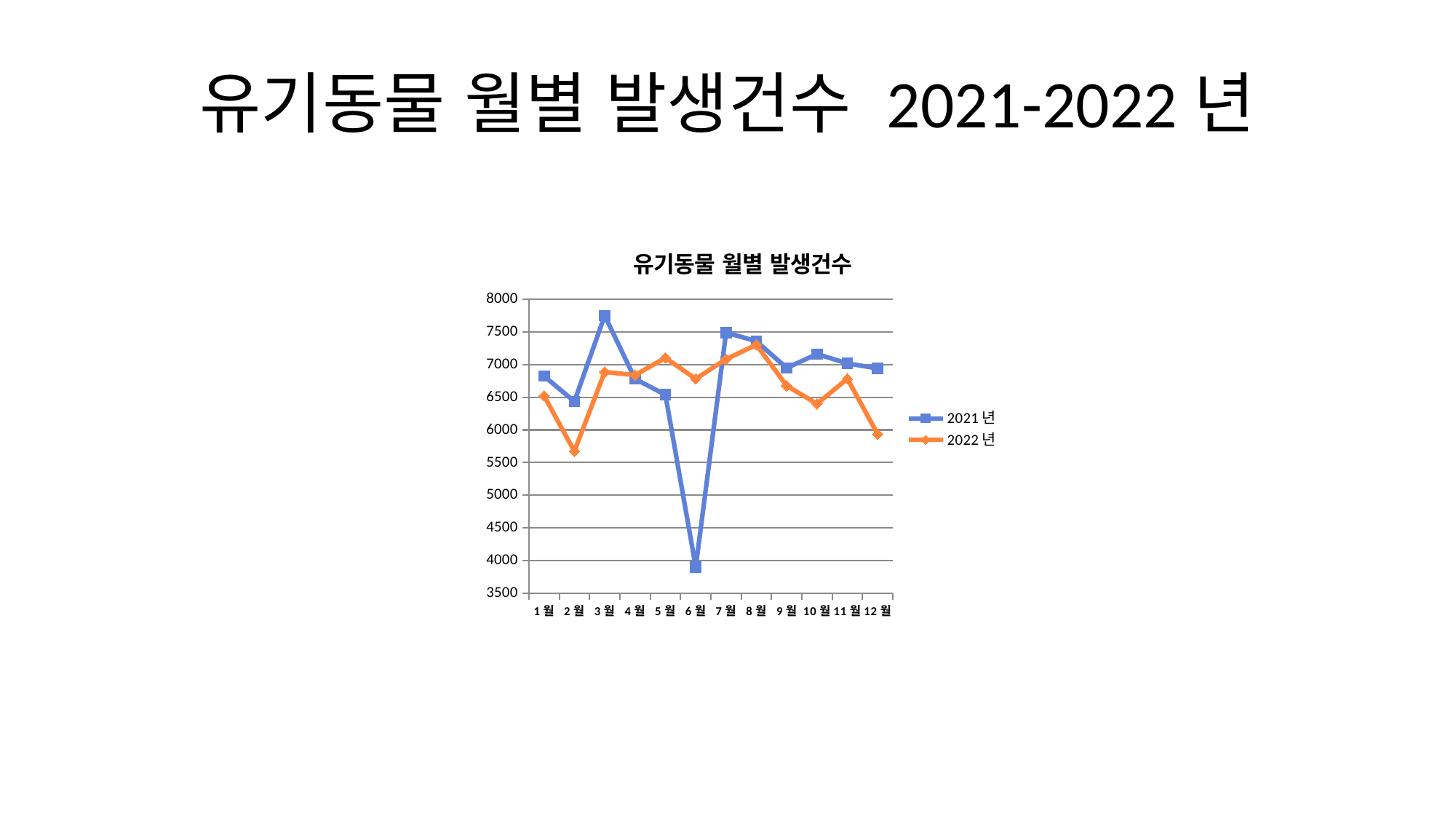

# 유기동물 월별 발생건수 2021-2022년

### Chart: 유기동물 월별 발생건수

| Category | 2021년 | 2022년 |
|---|---|---|
| 1월 | 6823.0 | 6522.0 |
| 2월 | 6435.0 | 5673.0 |
| 3월 | 7748.0 | 6886.0 |
| 4월 | 6780.0 | 6838.0 |
| 5월 | 6538.0 | 7102.0 |
| 6월 | 3903.0 | 6781.0 |
| 7월 | 7489.0 | 7082.0 |
| 8월 | 7356.0 | 7301.0 |
| 9월 | 6947.0 | 6675.0 |
| 10월 | 7160.0 | 6399.0 |
| 11월 | 7017.0 | 6783.0 |
| 12월 | 6940.0 | 5934.0 |